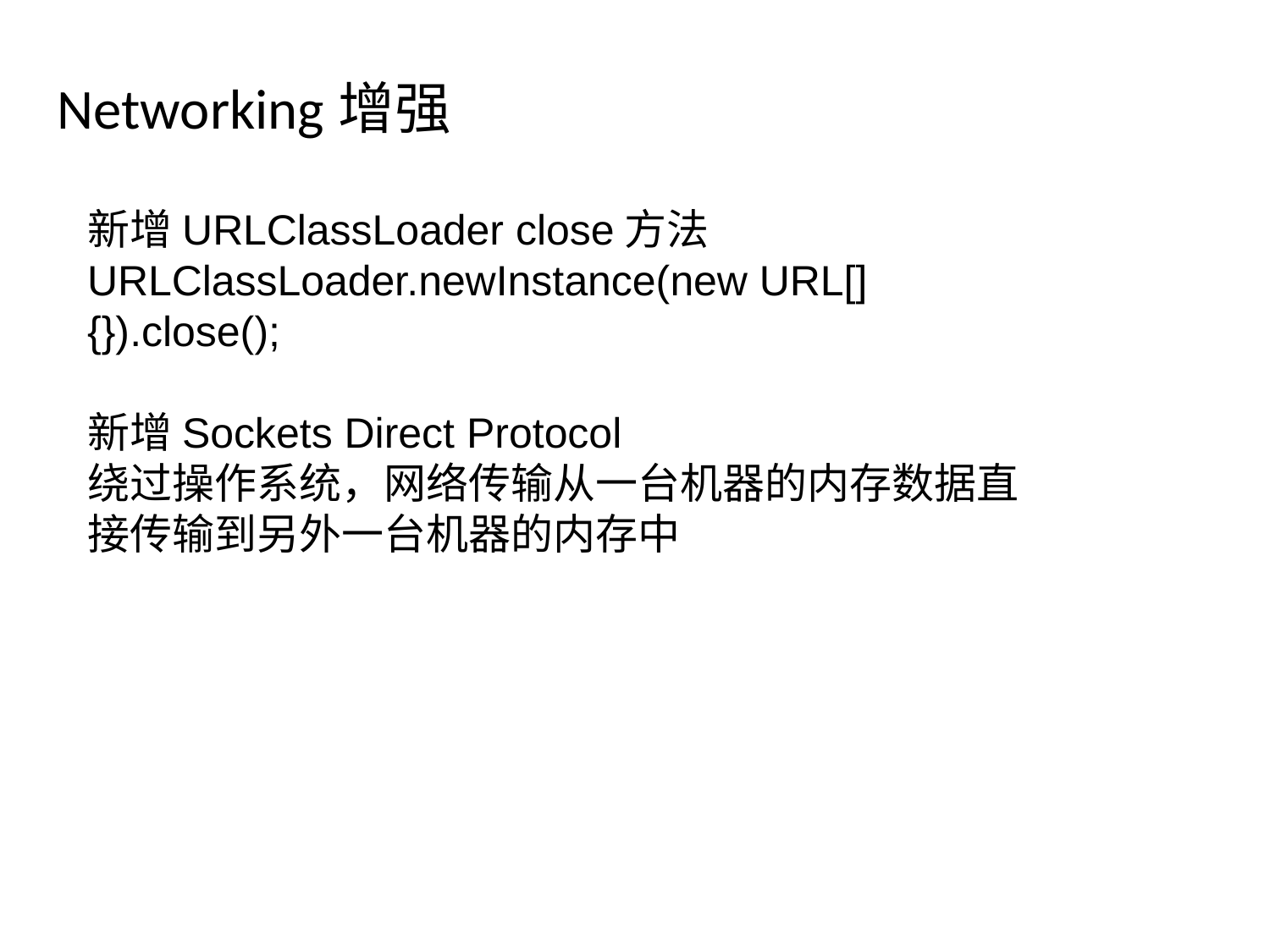

Networking增强
新增URLClassLoader close方法
URLClassLoader.newInstance(new URL[]{}).close();

新增Sockets Direct Protocol
绕过操作系统，网络传输从一台机器的内存数据直接传输到另外一台机器的内存中